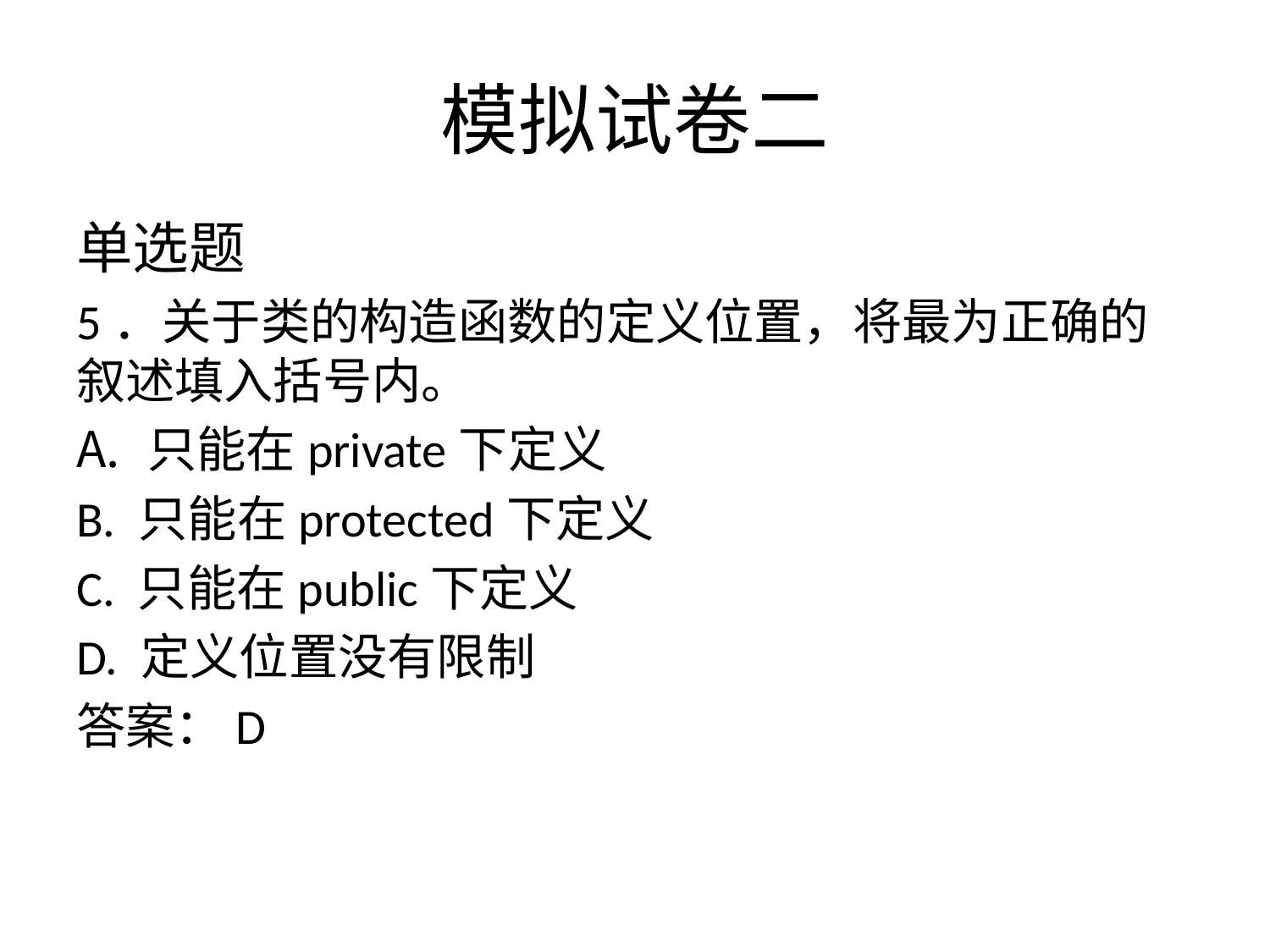

# 模拟试卷二
单选题
5．关于类的构造函数的定义位置，将最为正确的叙述填入括号内。
只能在private下定义
B. 只能在protected下定义
C. 只能在public下定义
D. 定义位置没有限制
答案：D